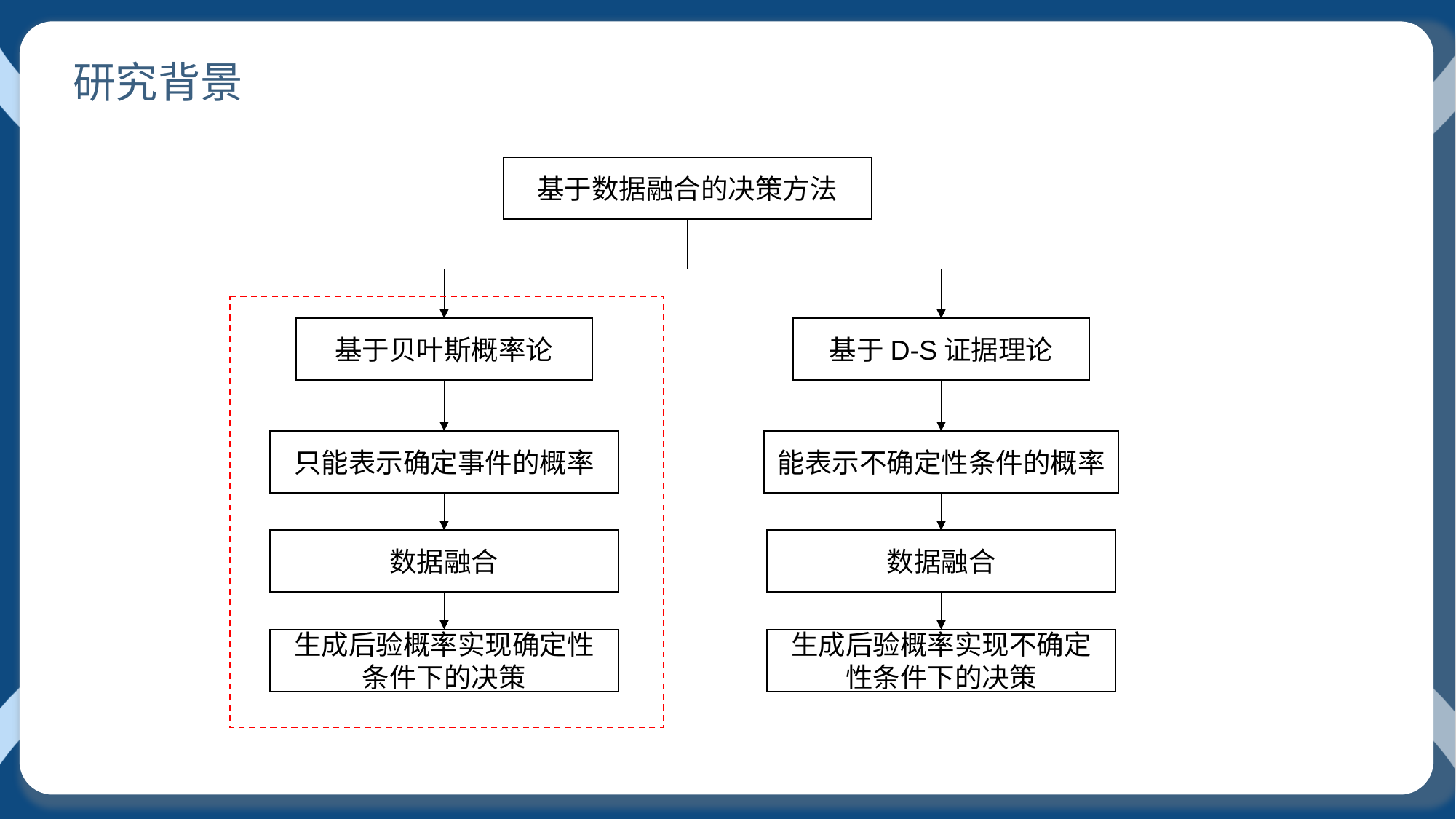

研究背景
基于数据融合的决策方法

基于贝叶斯概率论
基于D-S证据理论
只能表示确定事件的概率
能表示不确定性条件的概率
数据融合
数据融合
生成后验概率实现确定性条件下的决策
生成后验概率实现不确定性条件下的决策